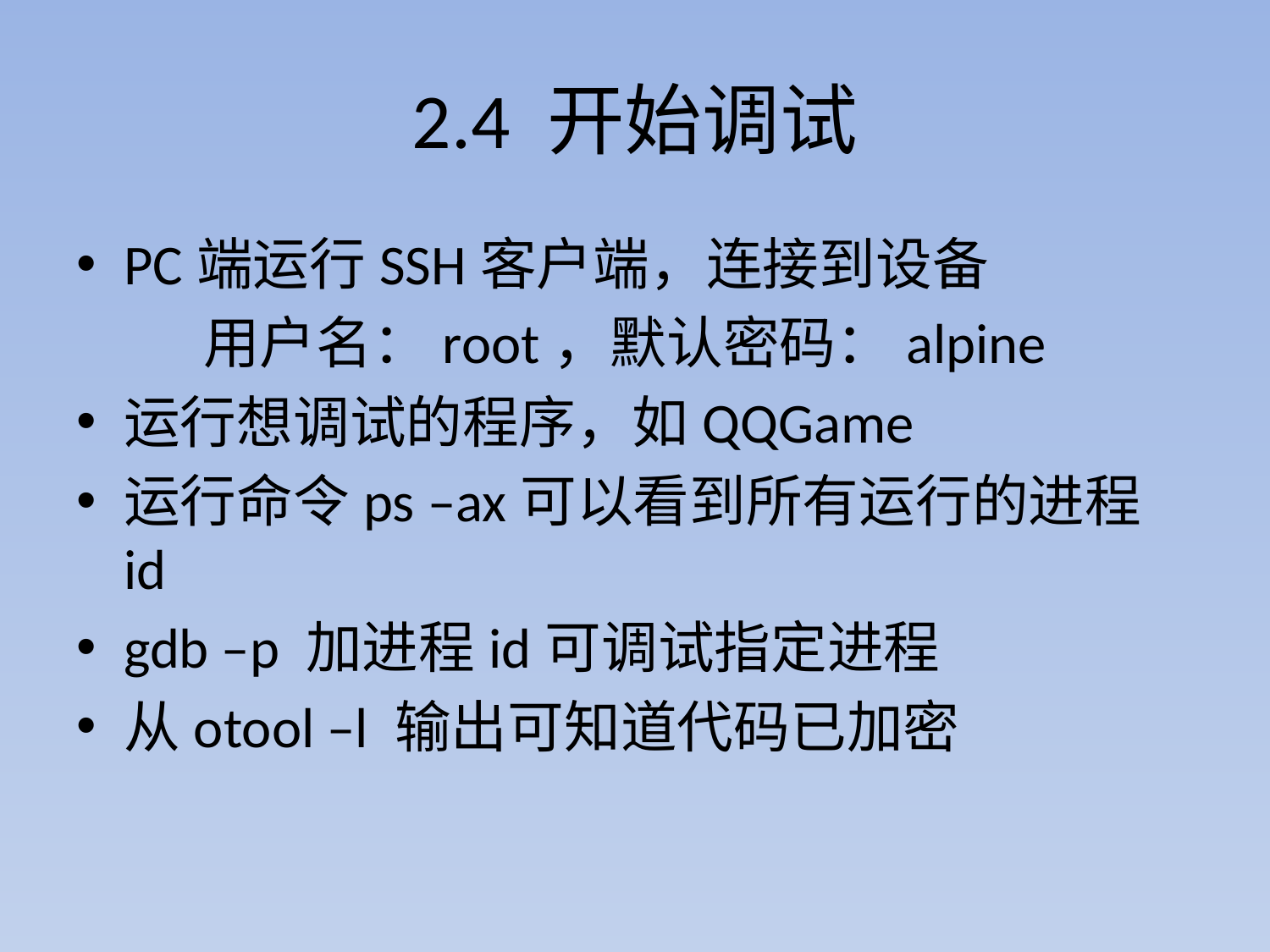

# 2.4 开始调试
PC端运行SSH客户端，连接到设备
	用户名：root，默认密码：alpine
运行想调试的程序，如QQGame
运行命令ps –ax可以看到所有运行的进程id
gdb –p 加进程id可调试指定进程
从otool –l 输出可知道代码已加密